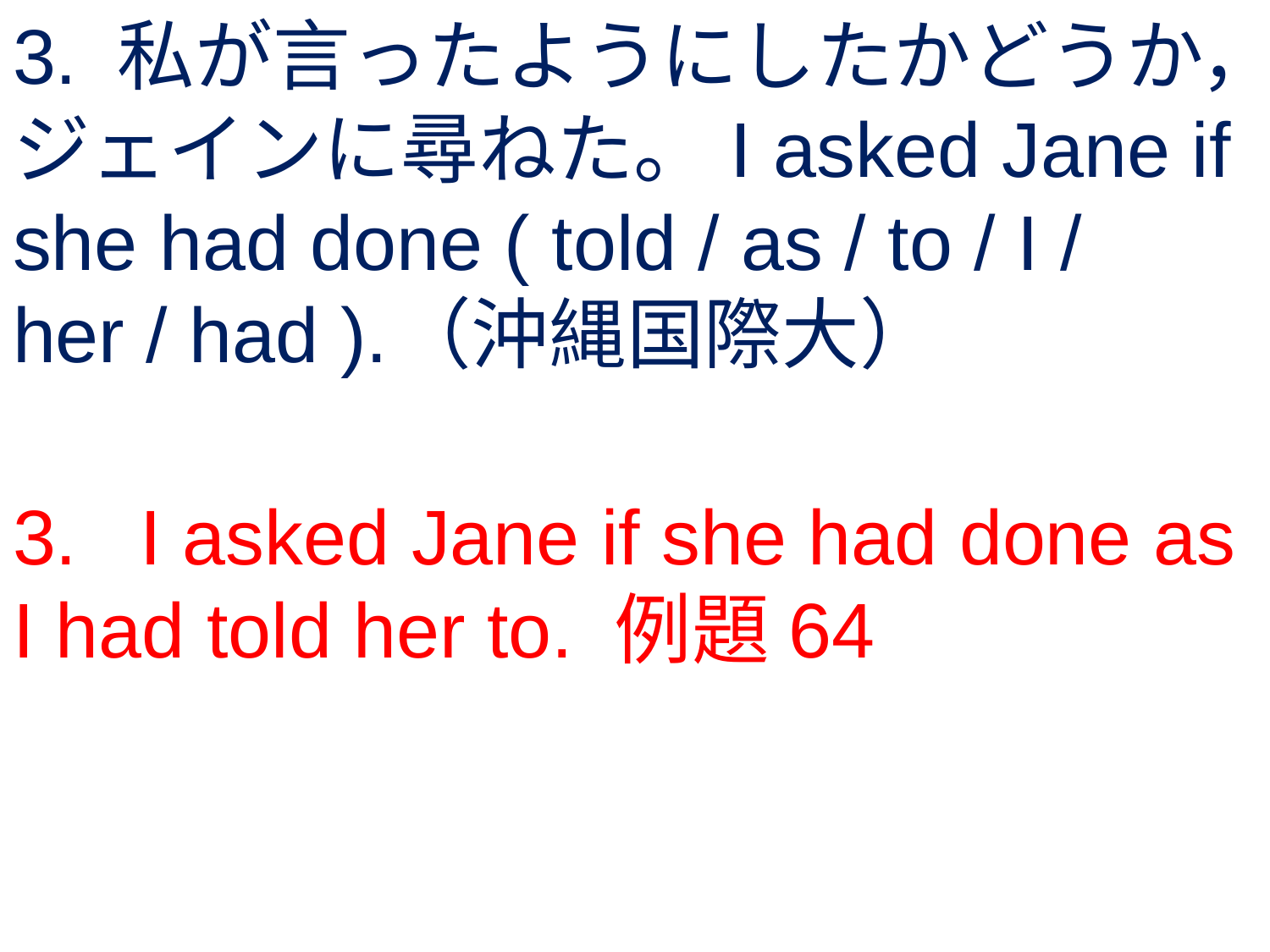

# 3. 私が言ったようにしたかどうか，ジェインに尋ねた。I asked Jane if she had done ( told / as / to / I / her / had ).	（沖縄国際大）
3.	I asked Jane if she had done as I had told her to. 例題64